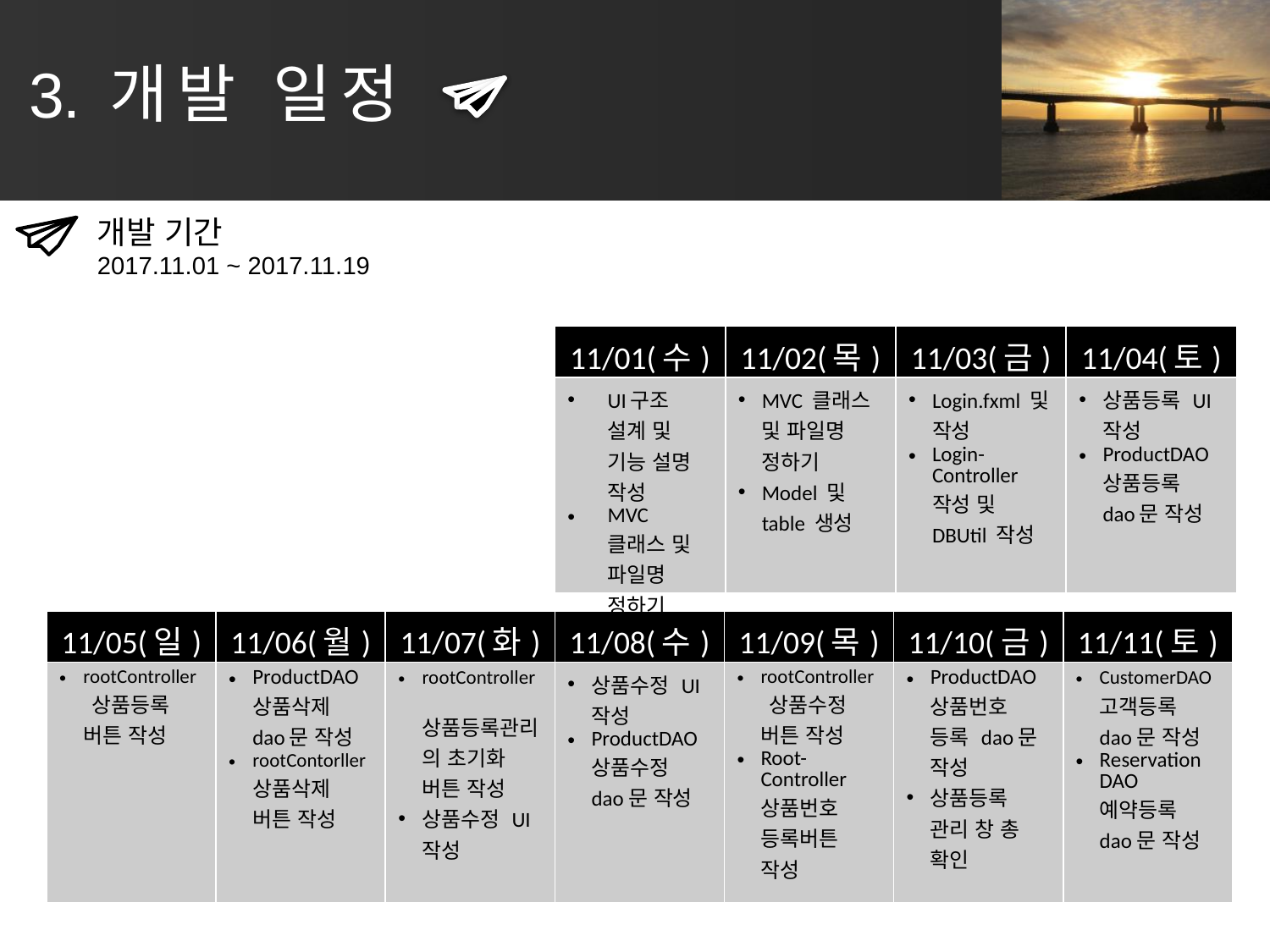

개발 일정
3.

개발 기간
2017.11.01 ~ 2017.11.19

| 11/01(수) | 11/02(목) | 11/03(금) | 11/04(토) |
| --- | --- | --- | --- |
| UI구조 설계 및 기능 설명 작성 MVC 클래스 및 파일명 정하기 | MVC 클래스 및 파일명 정하기 Model 및 table 생성 | Login.fxml 및 작성 Login-Controller 작성 및 DBUtil 작성 | 상품등록 UI 작성 ProductDAO 상품등록 dao문 작성 |
| 11/05(일) | 11/06(월) | 11/07(화) | 11/08(수) | 11/09(목) | 11/10(금) | 11/11(토) |
| --- | --- | --- | --- | --- | --- | --- |
| rootController 상품등록 버튼 작성 | ProductDAO 상품삭제 dao문 작성 rootContorller 상품삭제 버튼 작성 | rootController 상품등록관리의 초기화 버튼 작성 상품수정 UI 작성 | 상품수정 UI 작성 ProductDAO상품수정 dao문 작성 | rootController 상품수정 버튼 작성 Root-Controller 상품번호 등록버튼 작성 | ProductDAO 상품번호 등록 dao문 작성 상품등록 관리 창 총 확인 | CustomerDAO 고객등록 dao문 작성 Reservation DAO 예약등록 dao문 작성 |